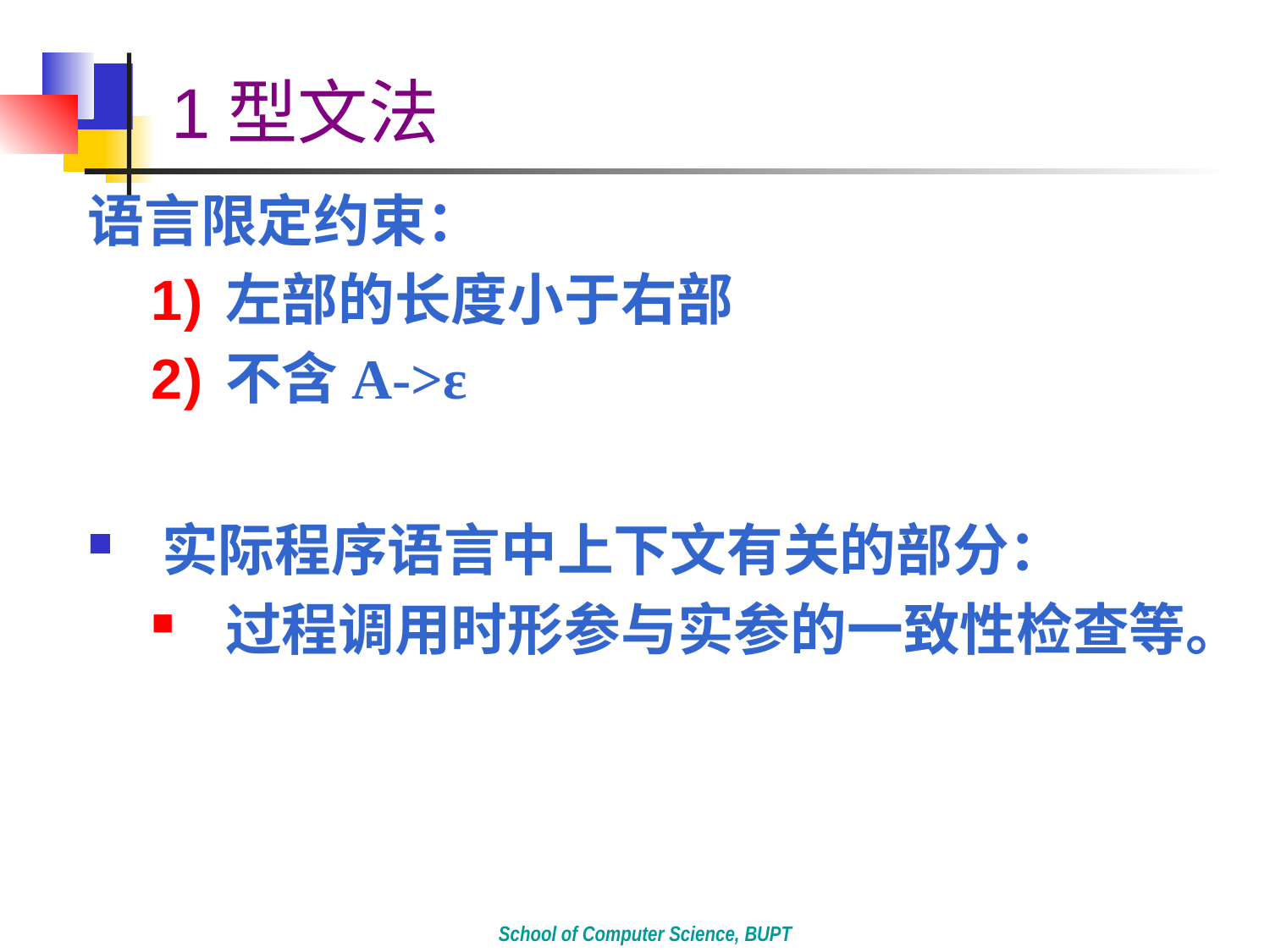

# 1型文法
语言限定约束：
左部的长度小于右部
不含A->ε

实际程序语言中上下文有关的部分：
过程调用时形参与实参的一致性检查等。

School of Computer Science, BUPT